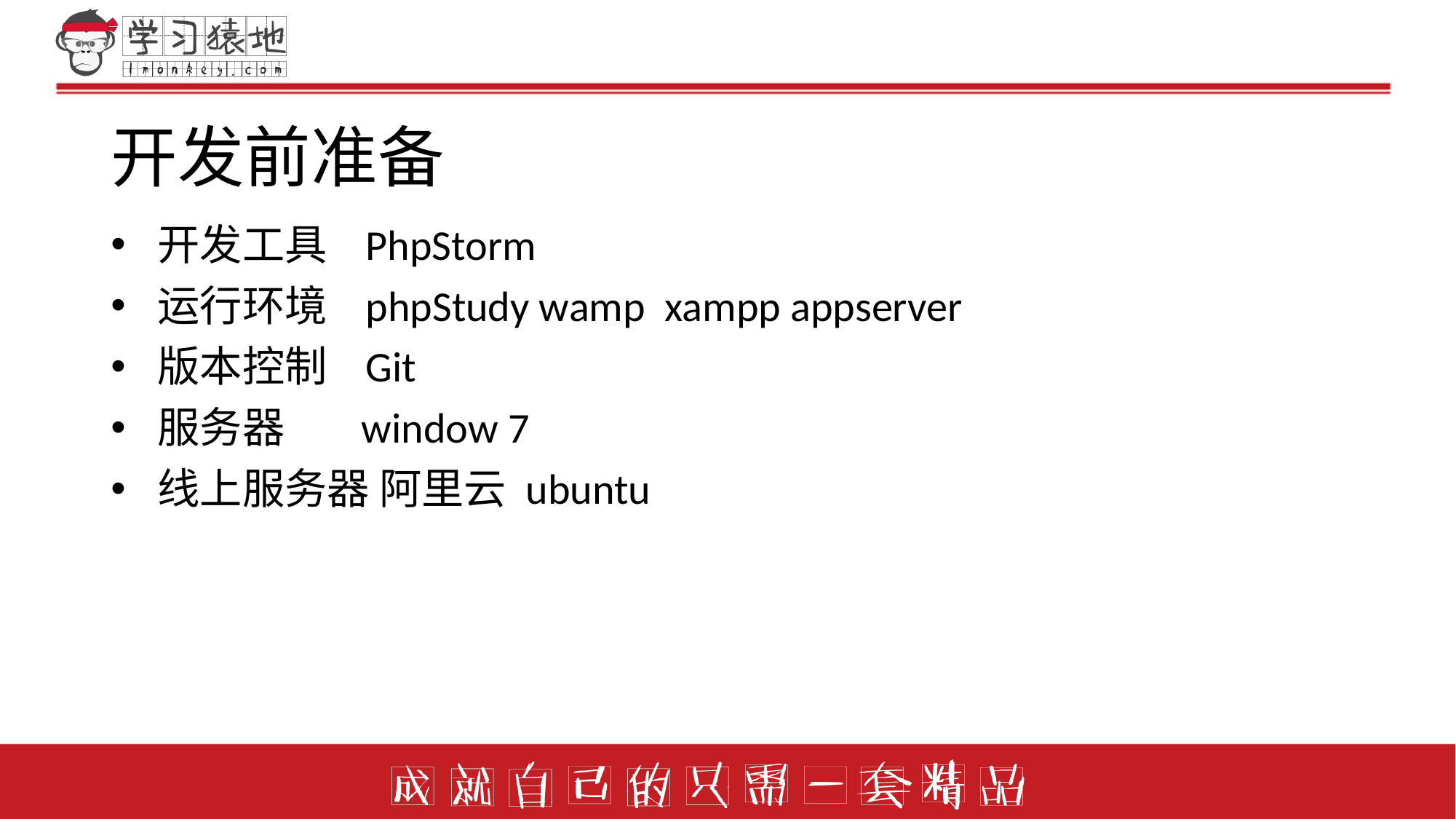

# 开发前准备
 开发工具   PhpStorm
 运行环境   phpStudy wamp  xampp appserver
 版本控制   Git
 服务器       window 7
 线上服务器 阿里云 ubuntu